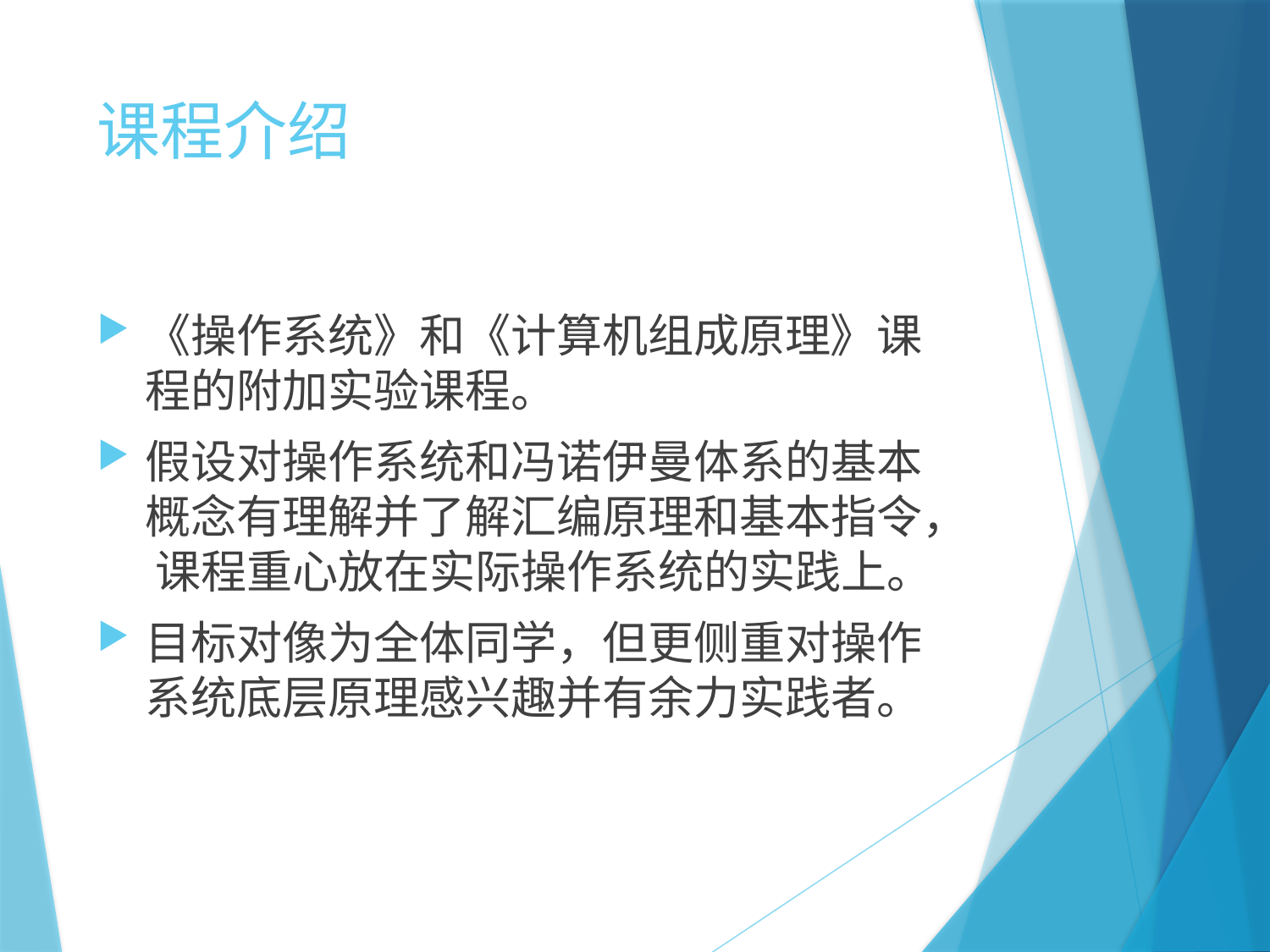

# 课程介绍
《操作系统》和《计算机组成原理》课程的附加实验课程。
假设对操作系统和冯诺伊曼体系的基本概念有理解并了解汇编原理和基本指令， 课程重心放在实际操作系统的实践上。
目标对像为全体同学，但更侧重对操作系统底层原理感兴趣并有余力实践者。